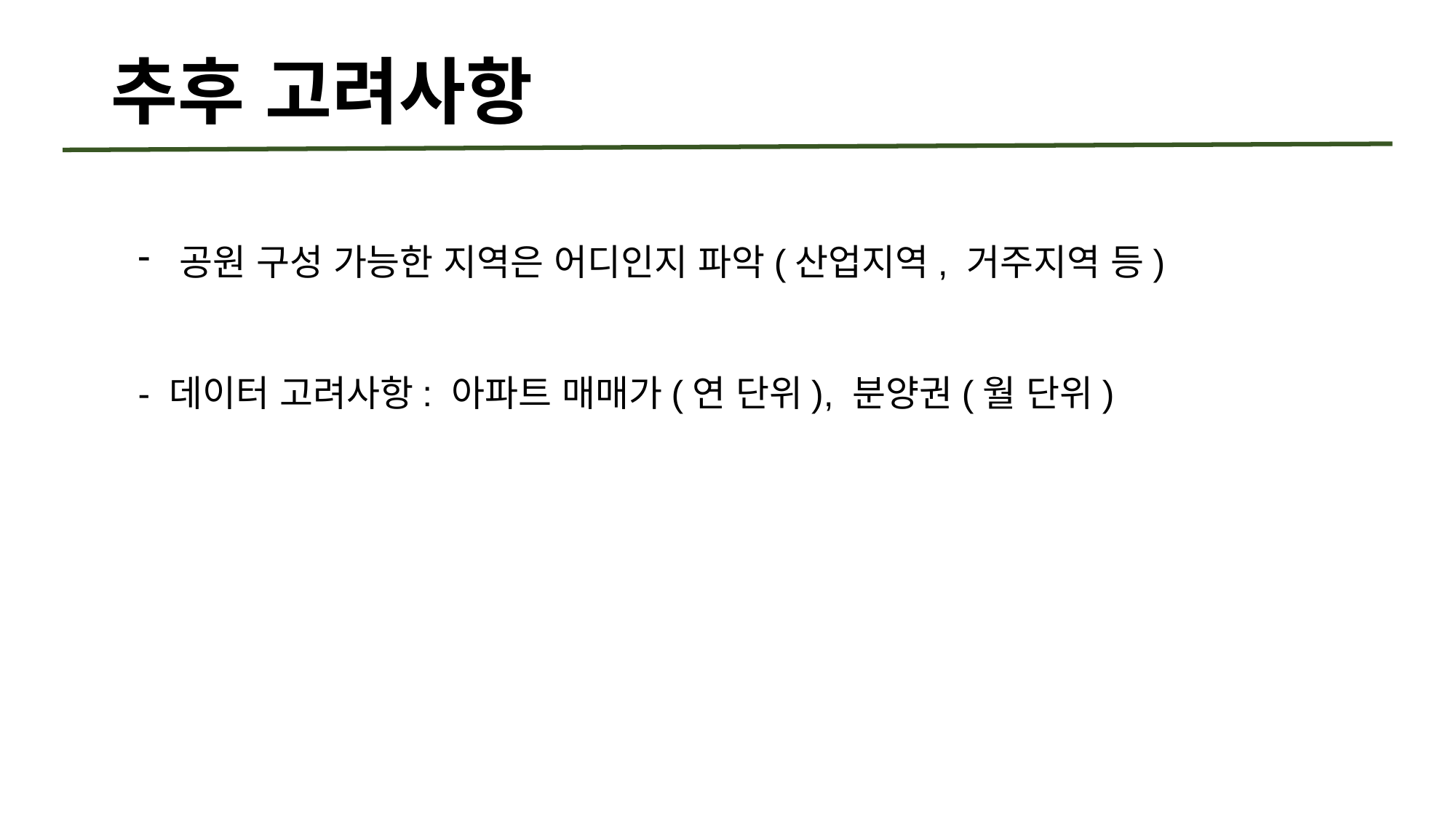

# 추후 고려사항
공원 구성 가능한 지역은 어디인지 파악(산업지역, 거주지역 등)

- 데이터 고려사항: 아파트 매매가(연 단위), 분양권(월 단위)